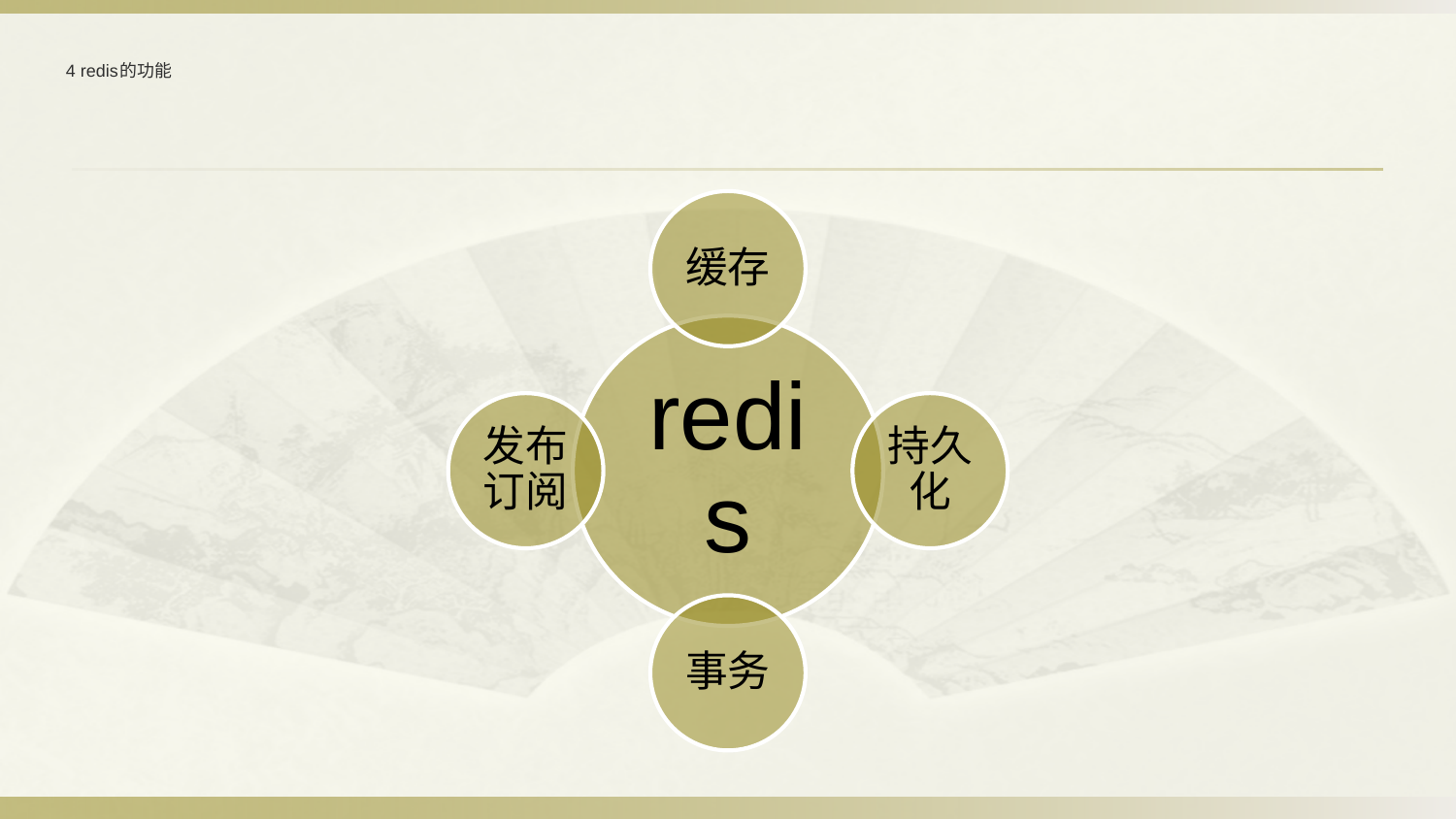

# 4 redis的功能
redis
缓存
持久化
事务
发布订阅